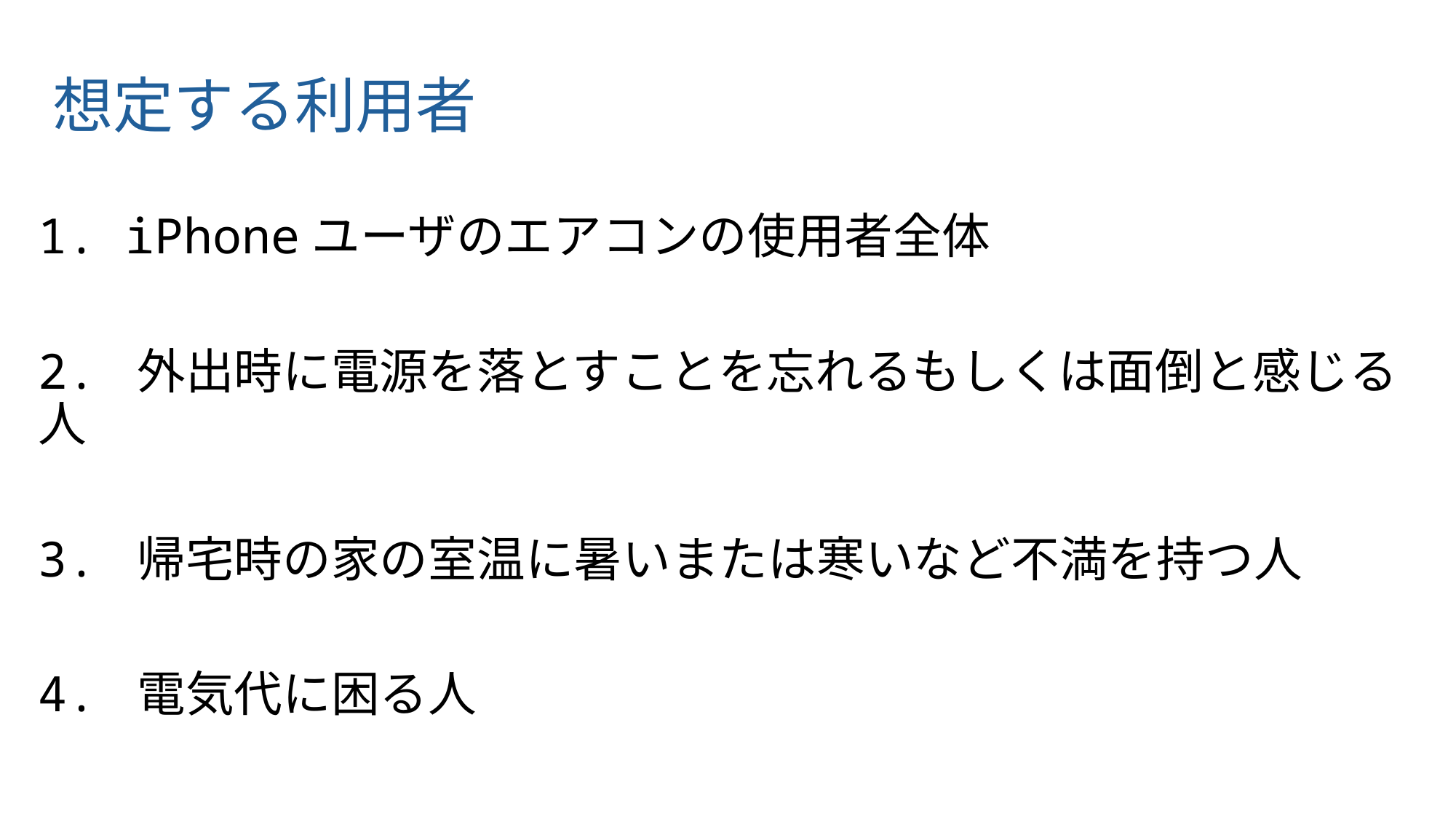

# 想定する利用者
1. iPhoneユーザのエアコンの使用者全体

2. 外出時に電源を落とすことを忘れるもしくは面倒と感じる人

3. 帰宅時の家の室温に暑いまたは寒いなど不満を持つ人

4. 電気代に困る人